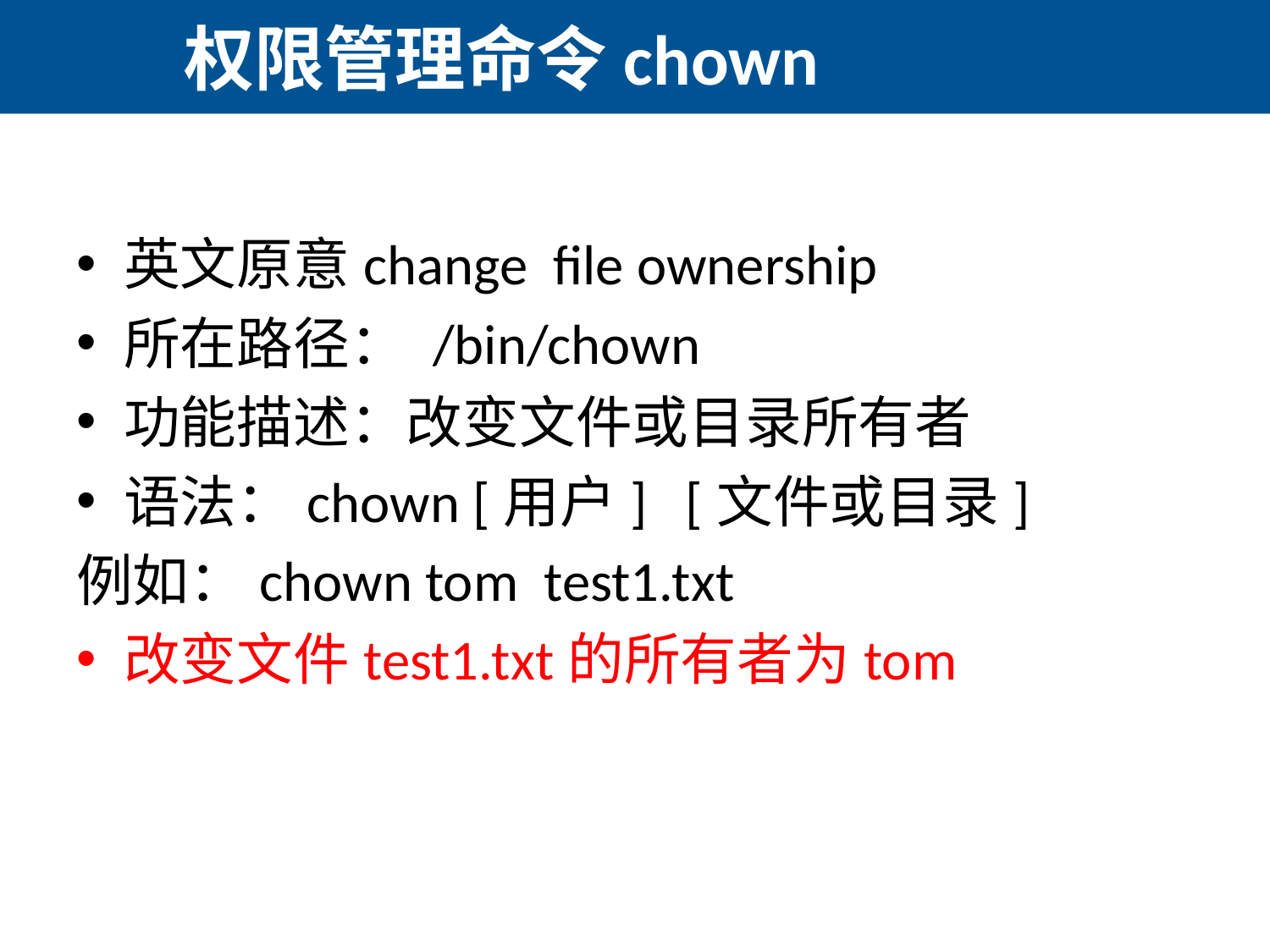

# 权限管理命令chown
英文原意change  file ownership
所在路径： /bin/chown
功能描述：改变文件或目录所有者
语法：chown [用户]   [文件或目录]
例如：chown tom  test1.txt
改变文件test1.txt的所有者为tom